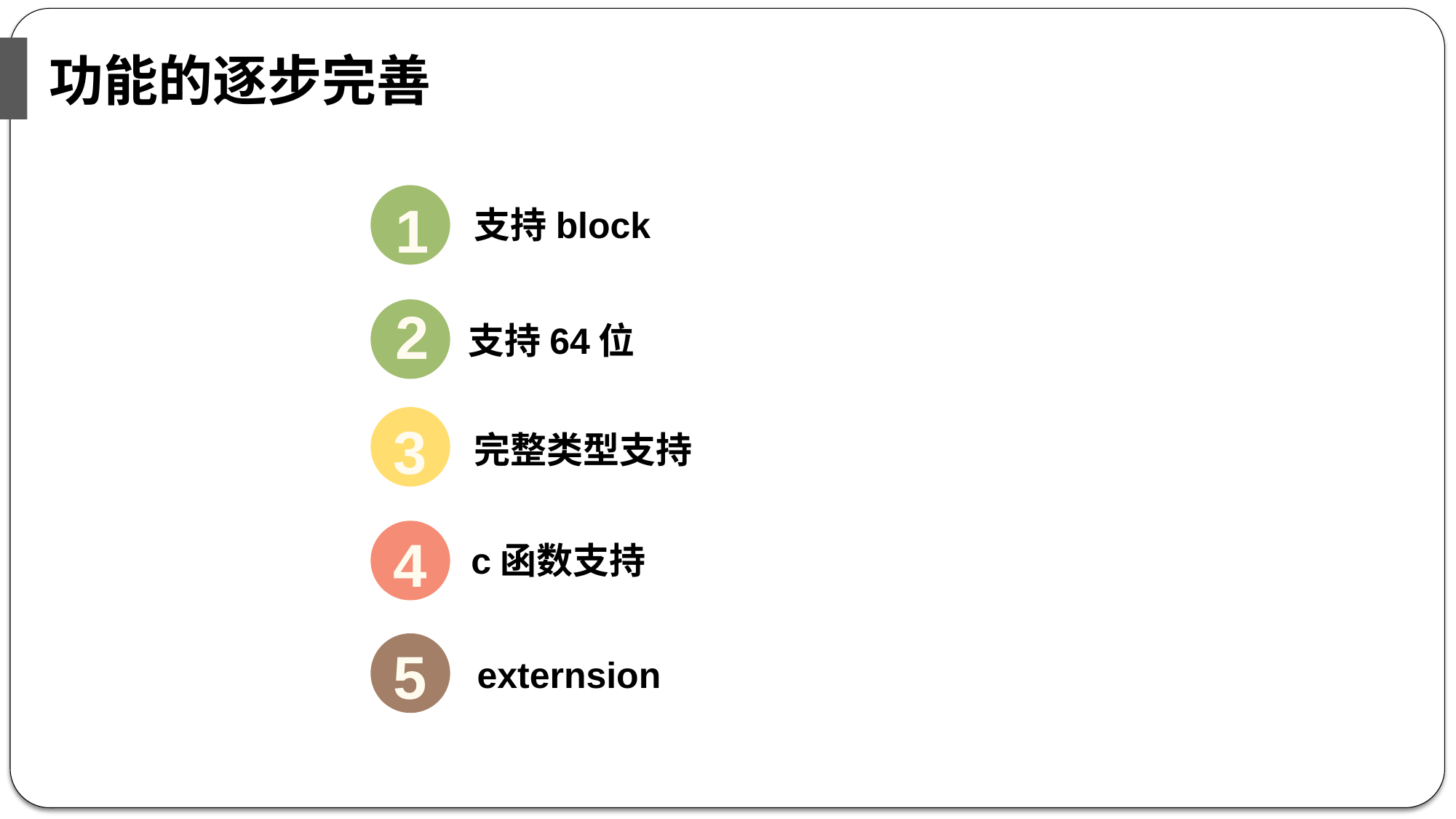

功能的逐步完善

1
支持block
2

支持64位

3
完整类型支持

4
c函数支持

5
externsion